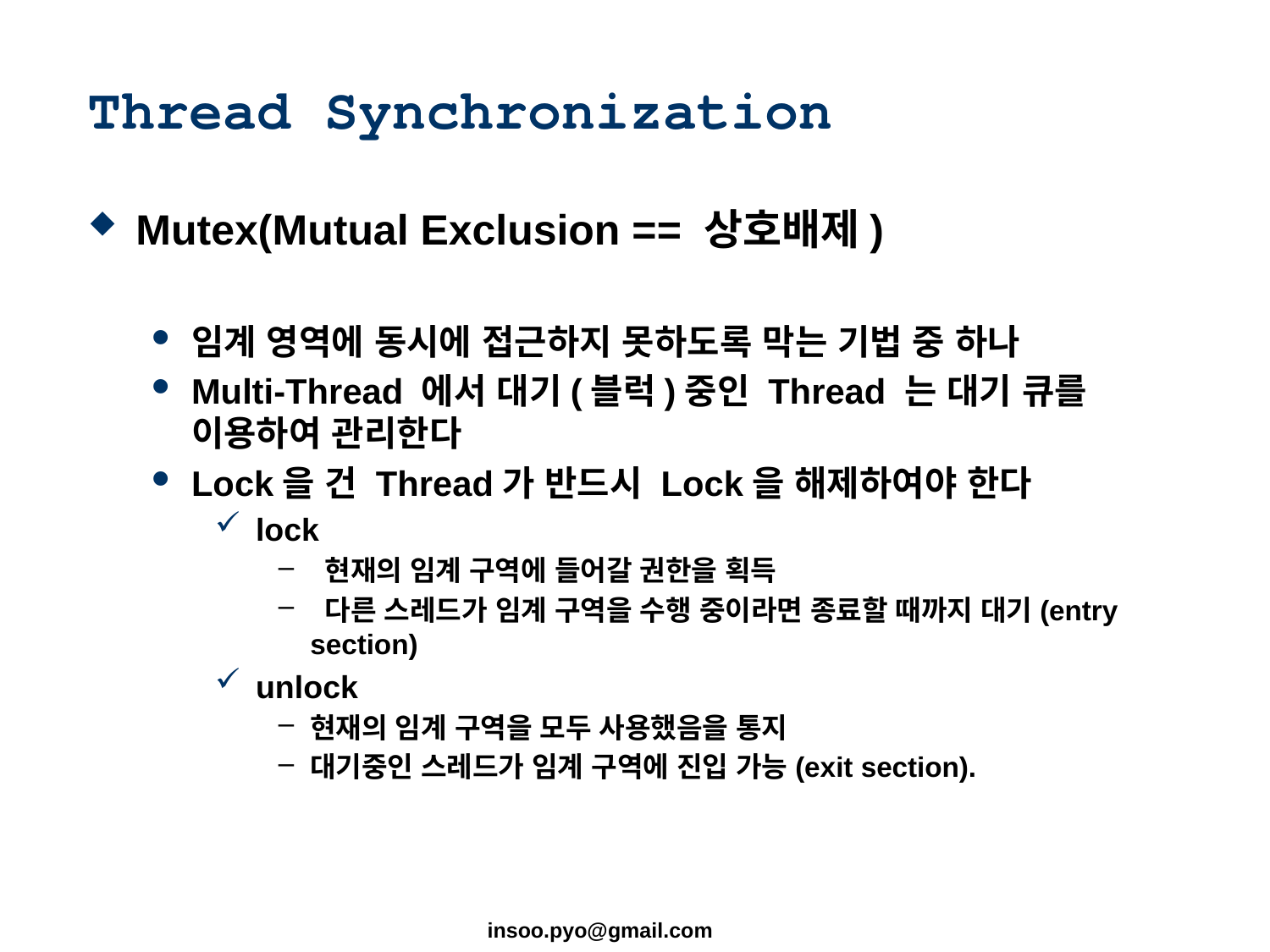

# Thread Synchronization
Mutex(Mutual Exclusion == 상호배제)

임계 영역에 동시에 접근하지 못하도록 막는 기법 중 하나
Multi-Thread 에서 대기(블럭)중인 Thread 는 대기 큐를 이용하여 관리한다
Lock을 건 Thread가 반드시 Lock을 해제하여야 한다
 lock
 현재의 임계 구역에 들어갈 권한을 획득
 다른 스레드가 임계 구역을 수행 중이라면 종료할 때까지 대기(entry section)
 unlock
현재의 임계 구역을 모두 사용했음을 통지
대기중인 스레드가 임계 구역에 진입 가능(exit section).